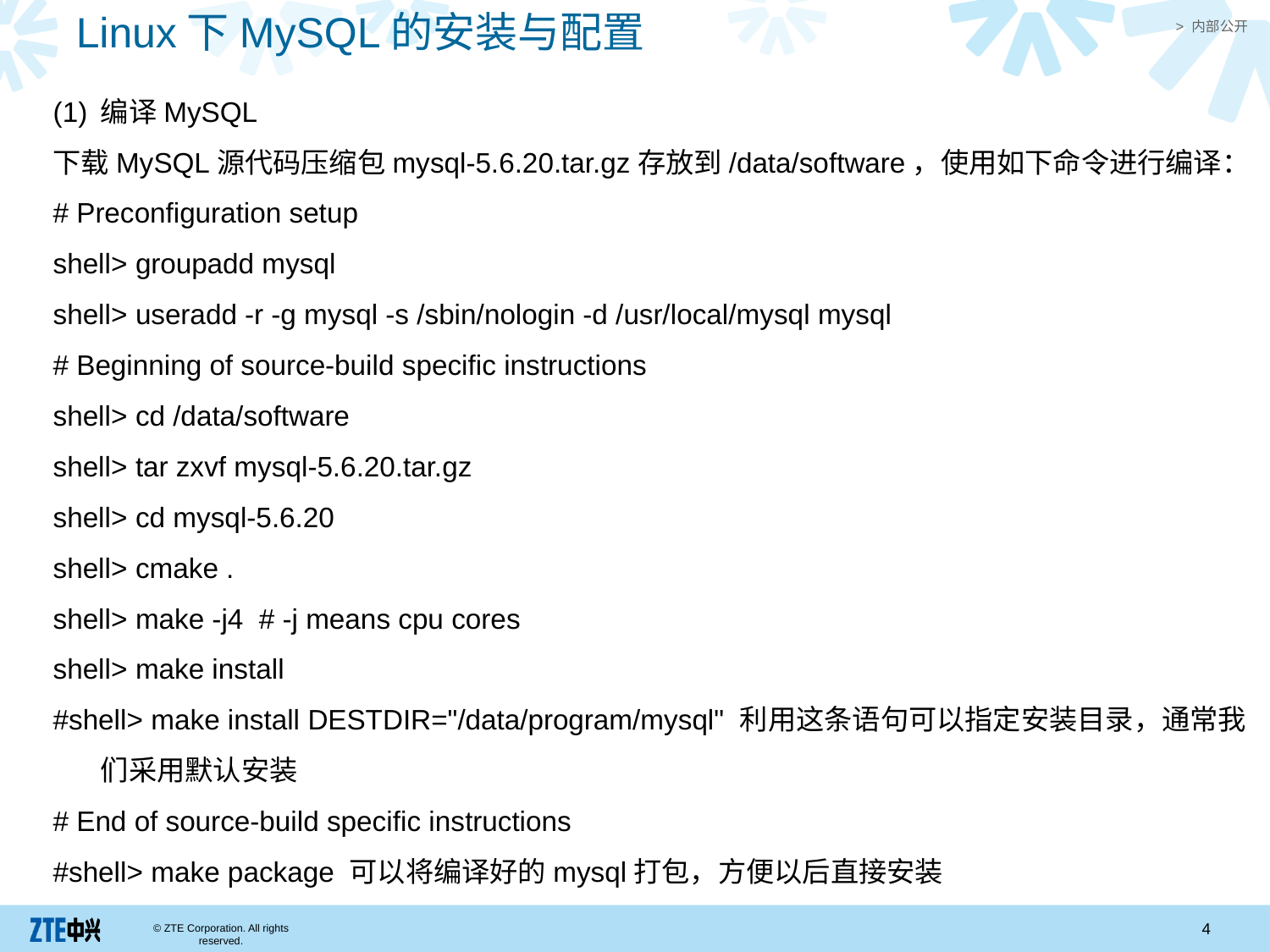

Linux下MySQL的安装与配置
编译MySQL
下载MySQL源代码压缩包mysql-5.6.20.tar.gz存放到/data/software，使用如下命令进行编译：
# Preconfiguration setup
shell> groupadd mysql
shell> useradd -r -g mysql -s /sbin/nologin -d /usr/local/mysql mysql
# Beginning of source-build specific instructions
shell> cd /data/software
shell> tar zxvf mysql-5.6.20.tar.gz
shell> cd mysql-5.6.20
shell> cmake .
shell> make -j4  # -j means cpu cores
shell> make install
#shell> make install DESTDIR="/data/program/mysql" 利用这条语句可以指定安装目录，通常我们采用默认安装
# End of source-build specific instructions
#shell> make package 可以将编译好的mysql打包，方便以后直接安装
4